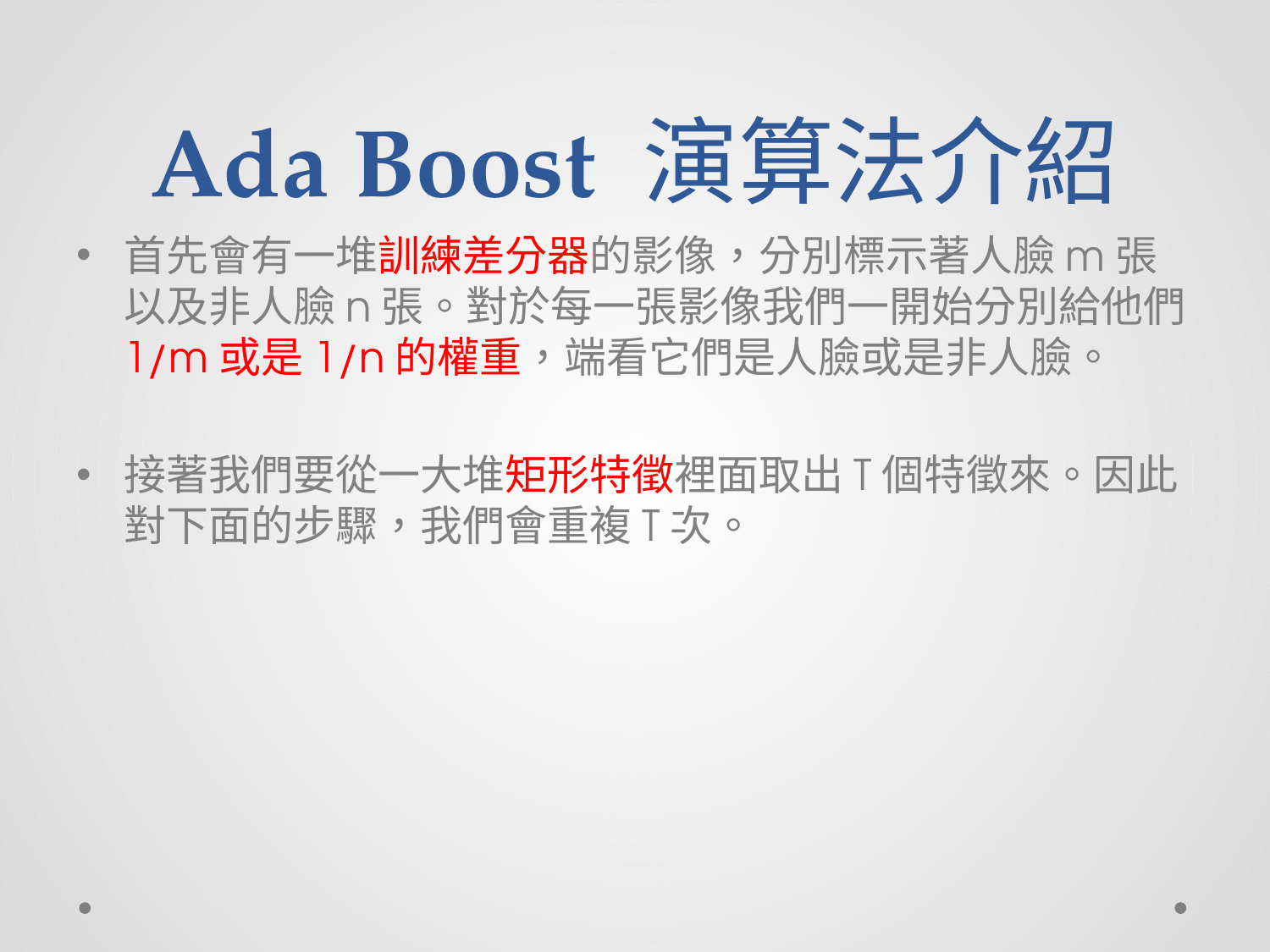

# Ada Boost 演算法介紹
首先會有一堆訓練差分器的影像，分別標示著人臉m張以及非人臉n張。對於每一張影像我們一開始分別給他們1/m或是1/n的權重，端看它們是人臉或是非人臉。

接著我們要從一大堆矩形特徵裡面取出T個特徵來。因此對下面的步驟，我們會重複T次。